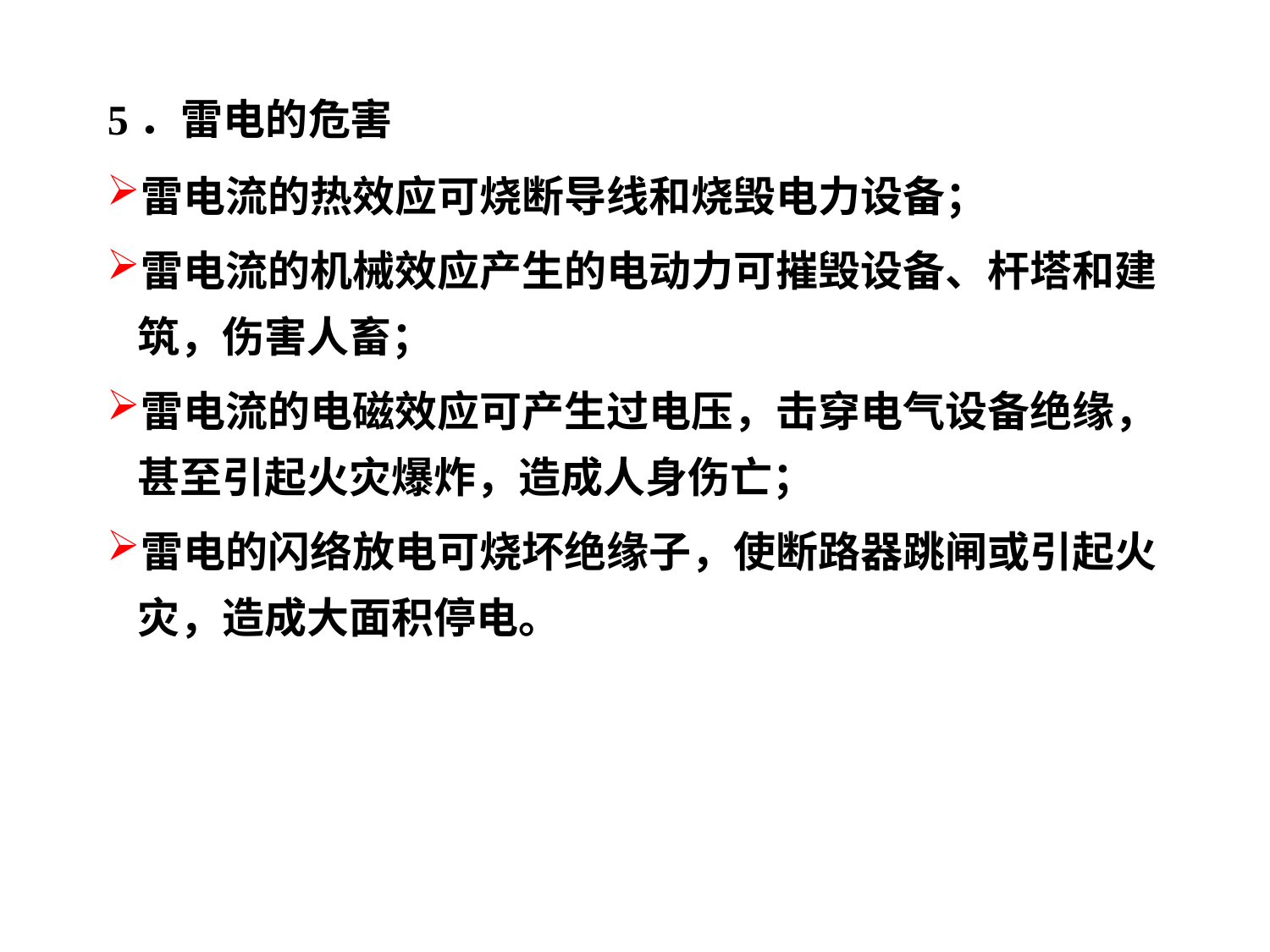

5．雷电的危害
雷电流的热效应可烧断导线和烧毁电力设备；
雷电流的机械效应产生的电动力可摧毁设备、杆塔和建筑，伤害人畜；
雷电流的电磁效应可产生过电压，击穿电气设备绝缘，甚至引起火灾爆炸，造成人身伤亡；
雷电的闪络放电可烧坏绝缘子，使断路器跳闸或引起火灾，造成大面积停电。